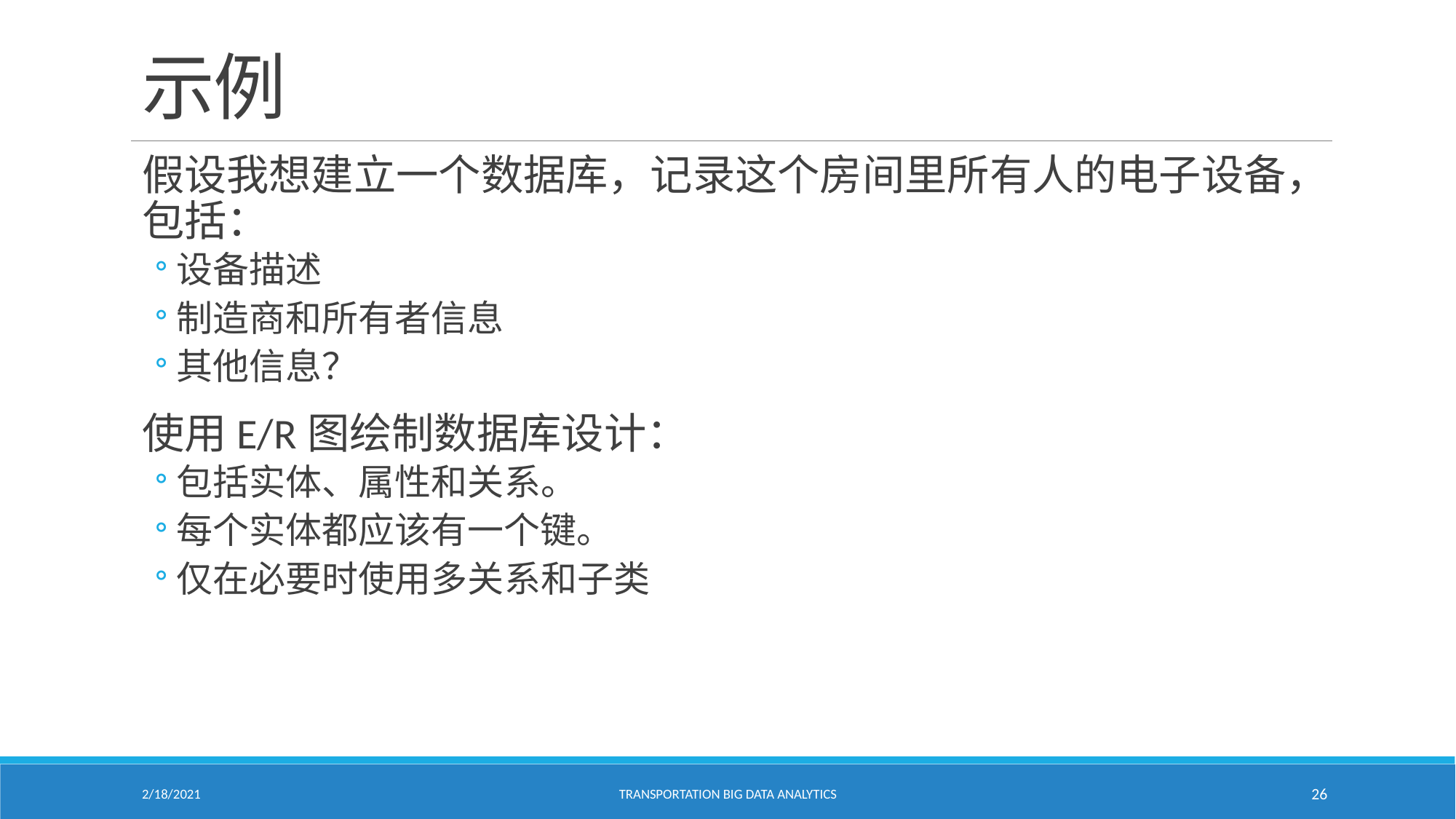

# 示例
假设我想建立一个数据库，记录这个房间里所有人的电子设备，包括：
设备描述
制造商和所有者信息
其他信息？
使用E/R图绘制数据库设计：
包括实体、属性和关系。
每个实体都应该有一个键。
仅在必要时使用多关系和子类

2/18/2021
Transportation Big Data Analytics
26